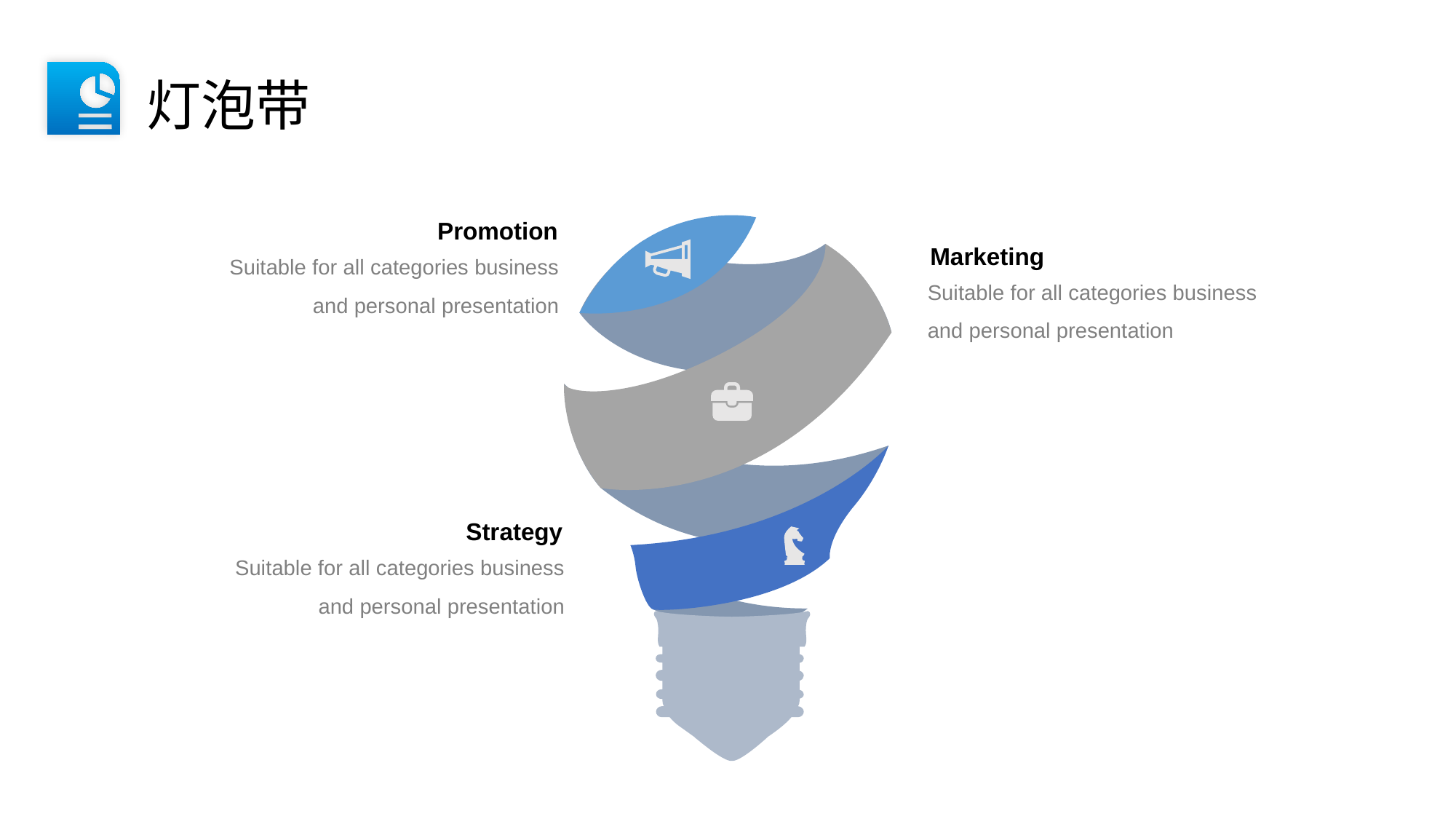

灯泡带

Promotion
Suitable for all categories business and personal presentation
Marketing

Suitable for all categories business and personal presentation

Strategy

Suitable for all categories business and personal presentation